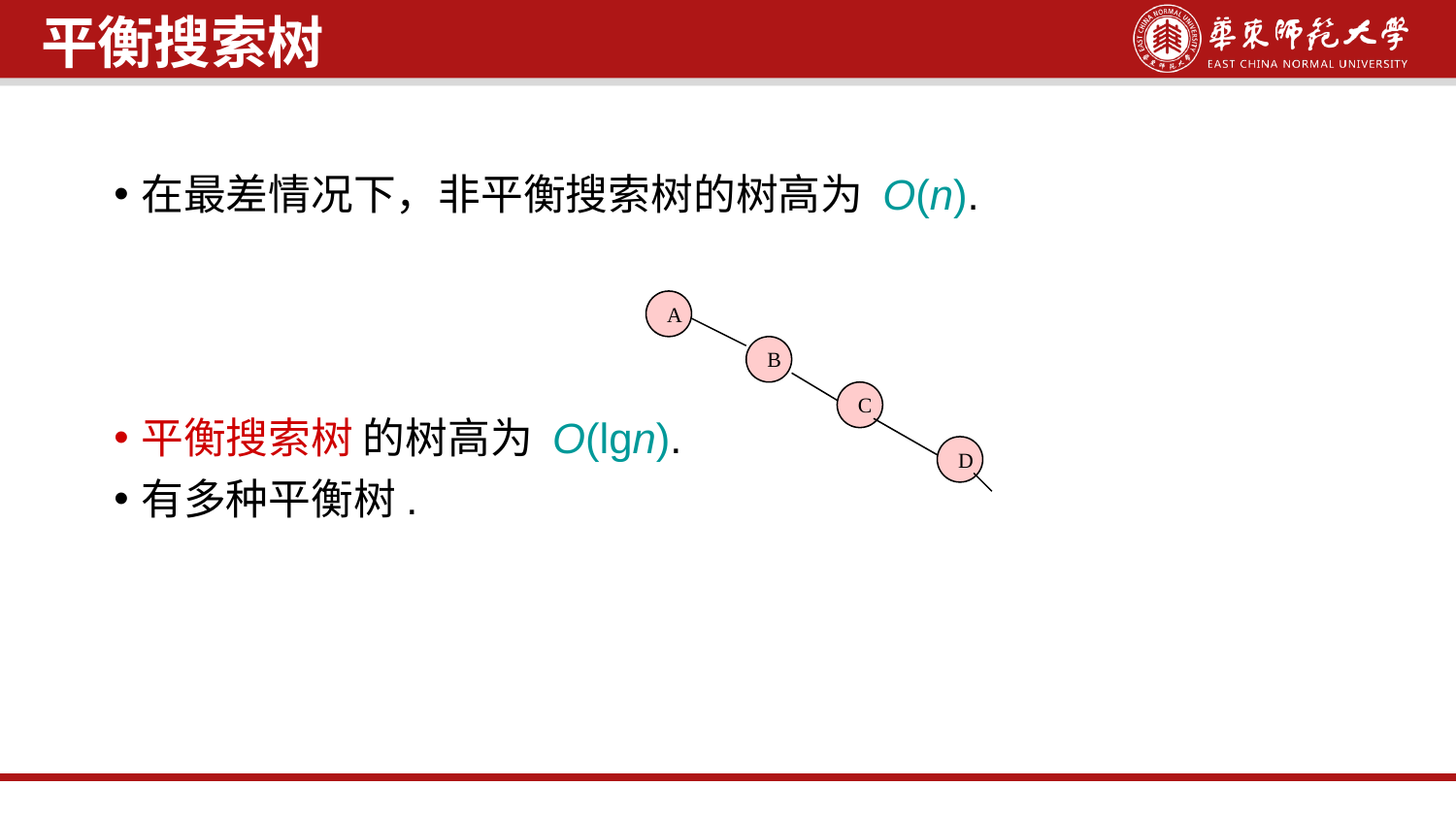

平衡搜索树
在最差情况下，非平衡搜索树的树高为 O(n).

平衡搜索树 的树高为 O(lgn).
有多种平衡树.
A

B

C

D